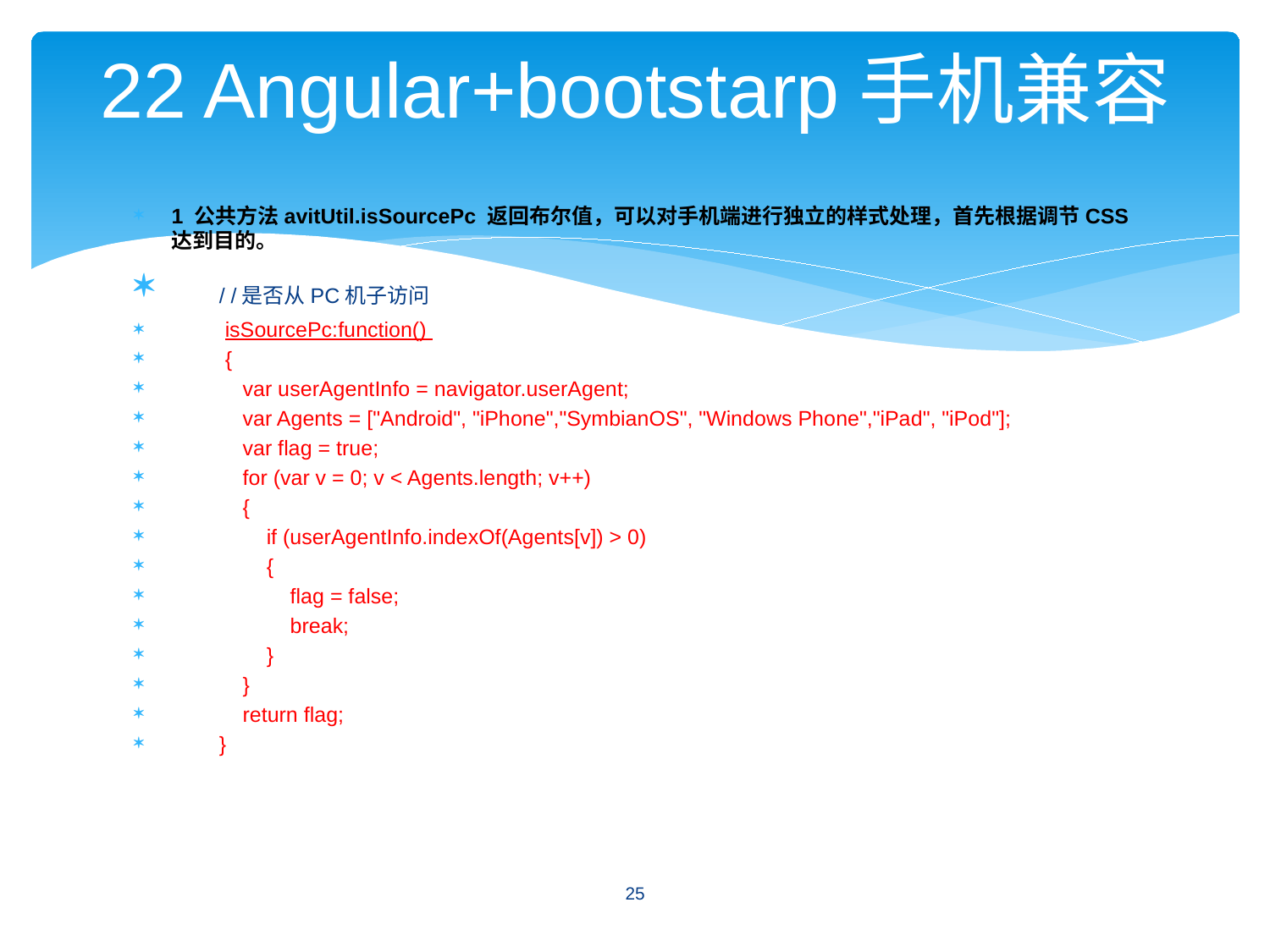

# 22 Angular+bootstarp手机兼容
1 公共方法avitUtil.isSourcePc 返回布尔值，可以对手机端进行独立的样式处理，首先根据调节CSS达到目的。
    / /是否从PC机子访问
         isSourcePc:function()
         {
            var userAgentInfo = navigator.userAgent;
            var Agents = ["Android", "iPhone","SymbianOS", "Windows Phone","iPad", "iPod"];
            var flag = true;
            for (var v = 0; v < Agents.length; v++)
            {
                if (userAgentInfo.indexOf(Agents[v]) > 0)
                {
                    flag = false;
                    break;
                }
            }
            return flag;
        }
25